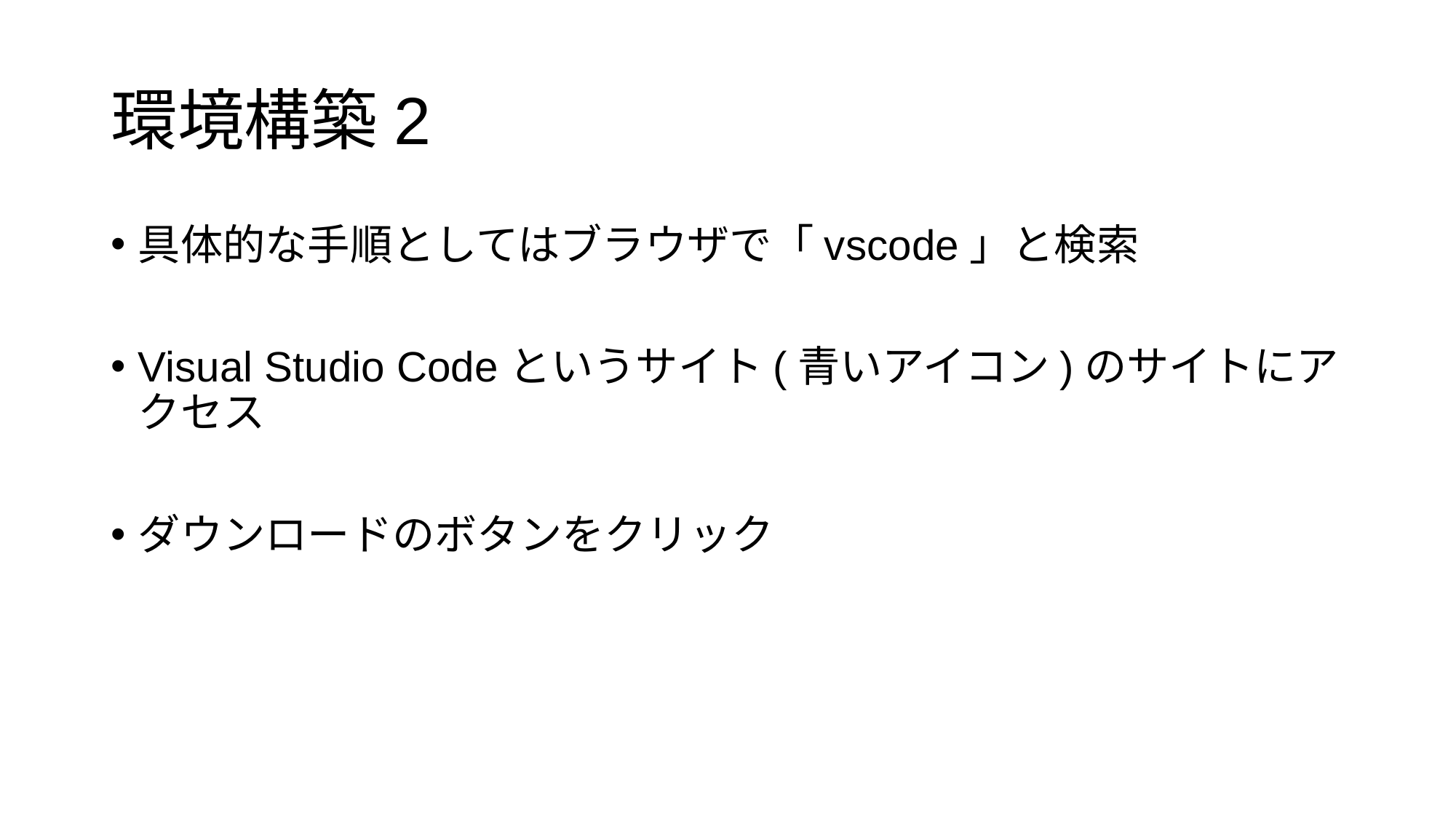

# 環境構築2
具体的な手順としてはブラウザで「vscode」と検索

Visual Studio Codeというサイト(青いアイコン)のサイトにアクセス

ダウンロードのボタンをクリック